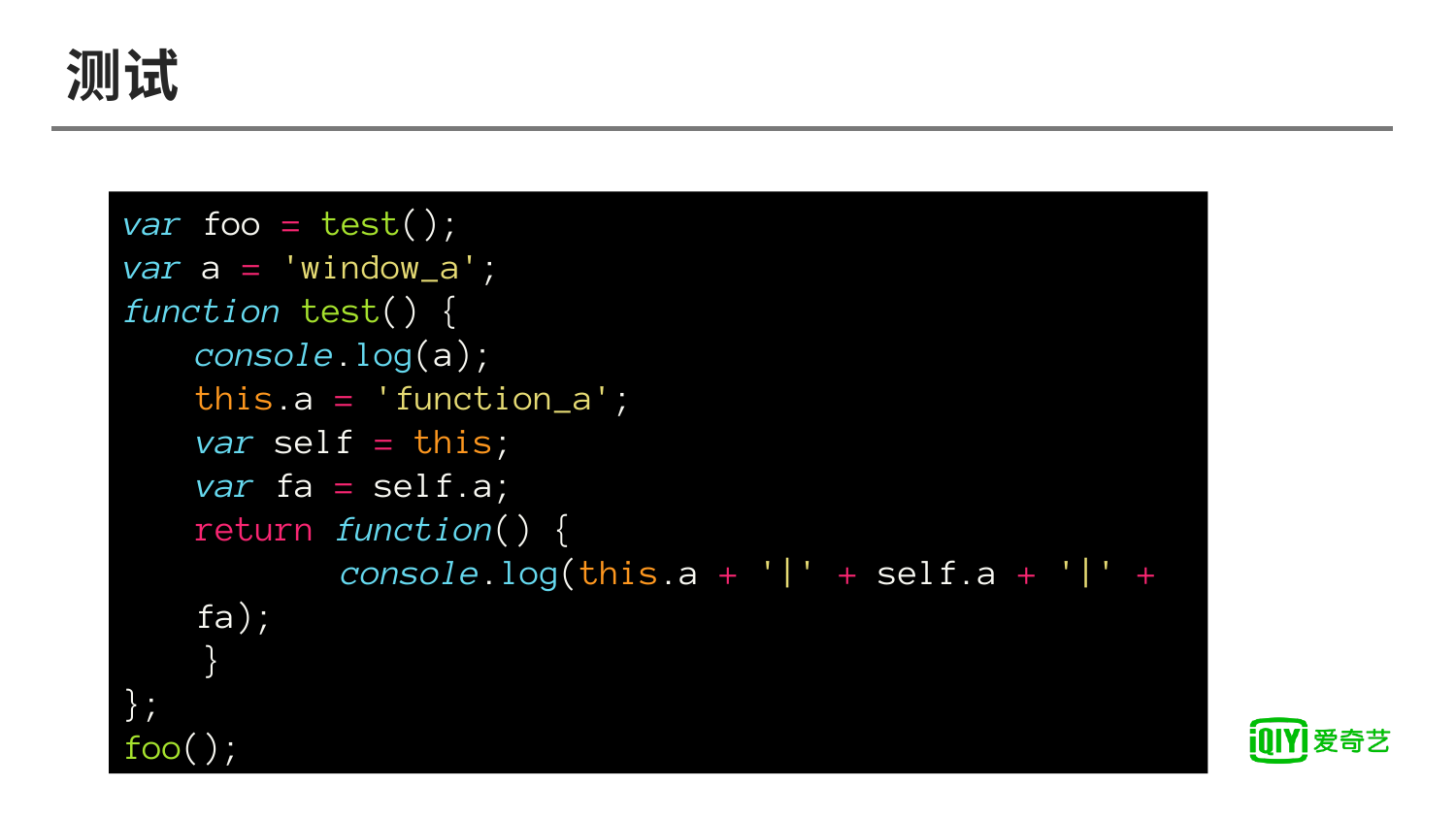

# 测试
var foo = test();
var a = 'window_a';
function test() {
console.log(a);
this.a = 'function_a';
var self = this;
var fa = self.a;
return function() {
	console.log(this.a + '|' + self.a + '|' + fa);
    }
};
foo();